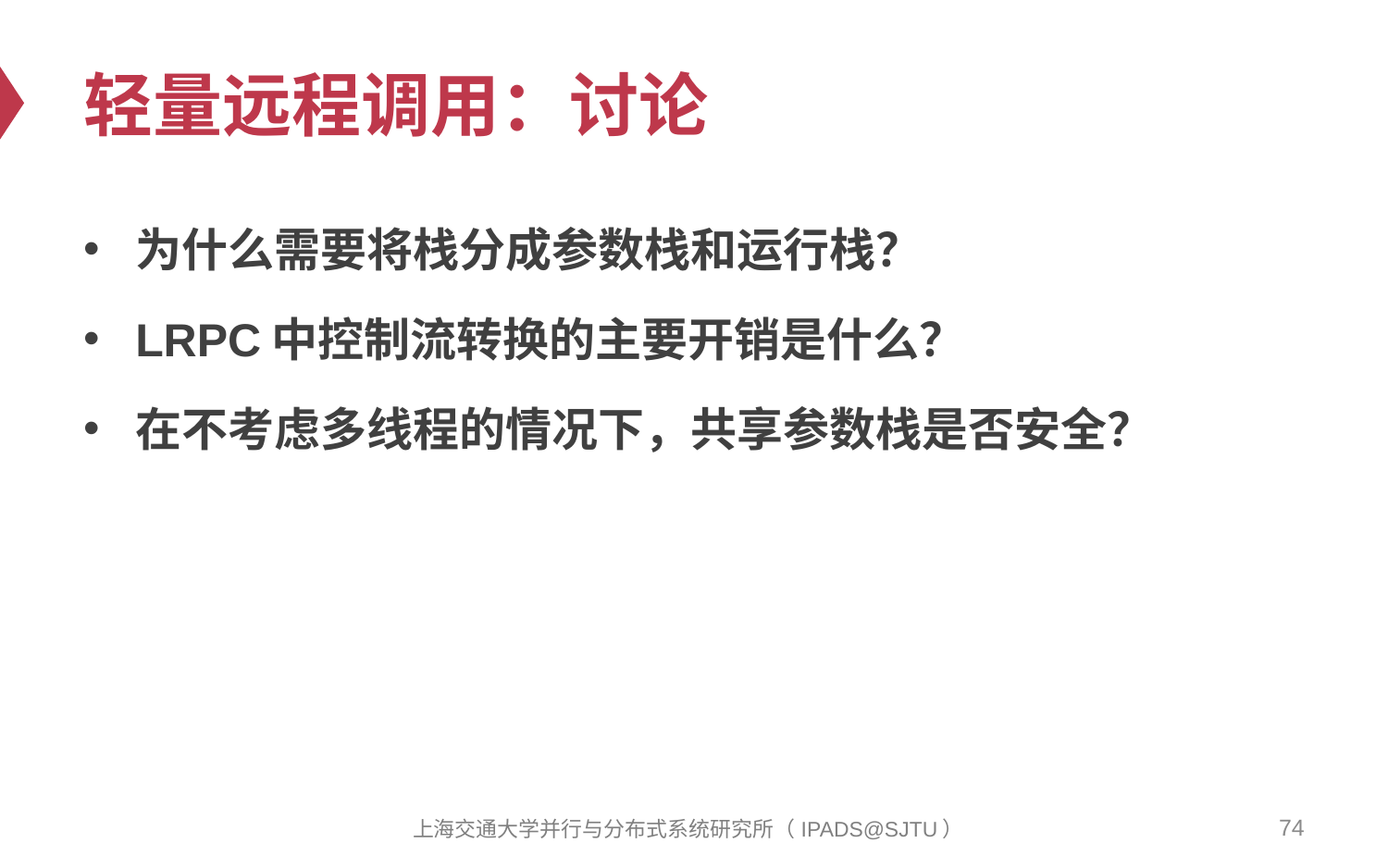

# 轻量远程调用：讨论
为什么需要将栈分成参数栈和运行栈？
LRPC中控制流转换的主要开销是什么？
在不考虑多线程的情况下，共享参数栈是否安全？

74
上海交通大学并行与分布式系统研究所（IPADS@SJTU）